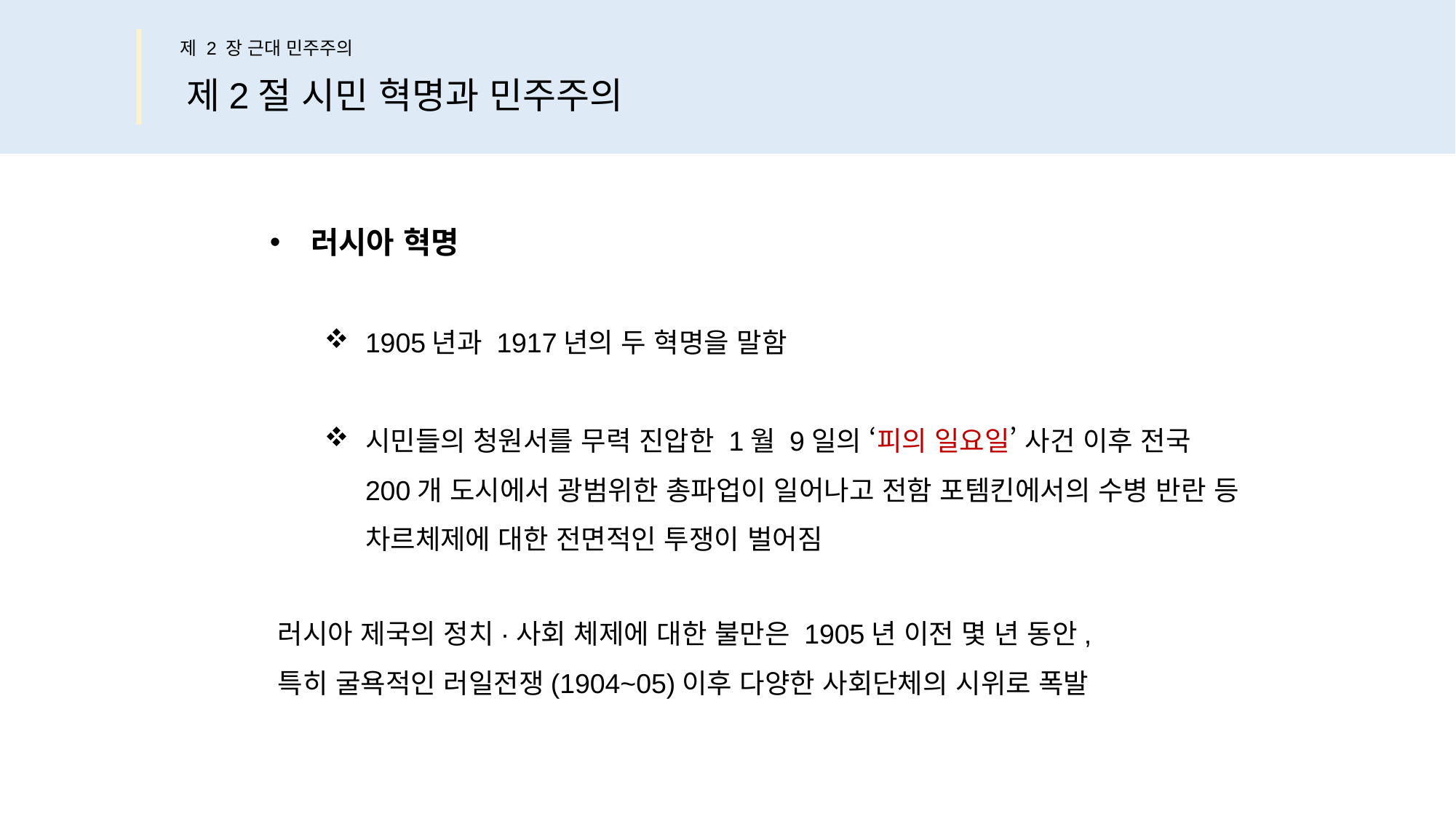

제 2 장 근대 민주주의
제2절 시민 혁명과 민주주의
러시아 혁명

1905년과 1917년의 두 혁명을 말함

시민들의 청원서를 무력 진압한 1월 9일의 ‘피의 일요일’ 사건 이후 전국
200개 도시에서 광범위한 총파업이 일어나고 전함 포템킨에서의 수병 반란 등
차르체제에 대한 전면적인 투쟁이 벌어짐
러시아 제국의 정치·사회 체제에 대한 불만은 1905년 이전 몇 년 동안,
특히 굴욕적인 러일전쟁(1904~05)이후 다양한 사회단체의 시위로 폭발